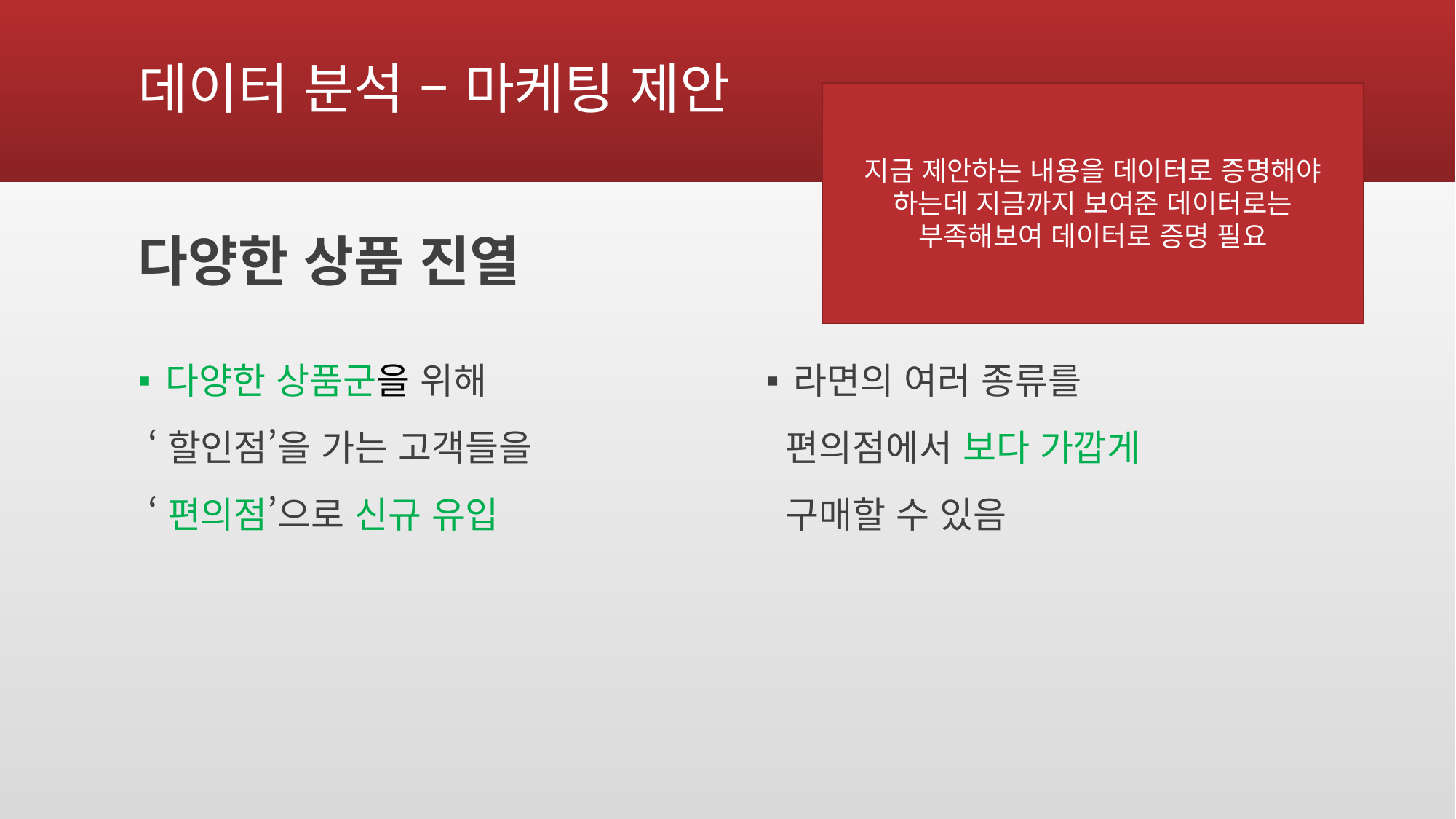

# 데이터 분석 – 마케팅 제안
지금 제안하는 내용을 데이터로 증명해야 하는데 지금까지 보여준 데이터로는 부족해보여 데이터로 증명 필요
다양한 상품 진열
라면의 여러 종류를
 편의점에서 보다 가깝게
 구매할 수 있음
다양한 상품군을 위해
 ‘할인점’을 가는 고객들을
 ‘편의점’으로 신규 유입